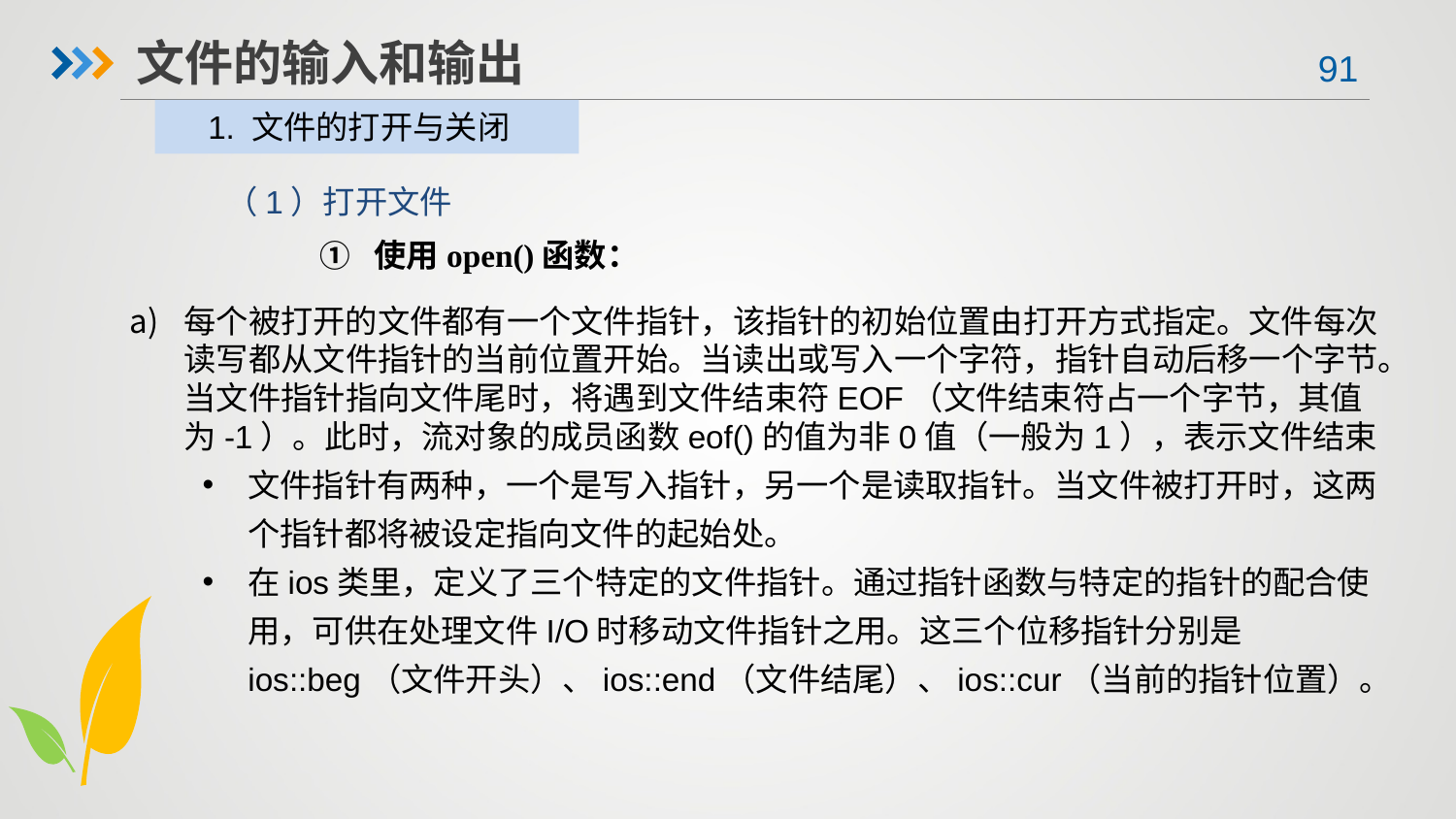

文件的输入和输出

1. 文件的打开与关闭
（1）打开文件
使用open()函数：
每个被打开的文件都有一个文件指针，该指针的初始位置由打开方式指定。文件每次读写都从文件指针的当前位置开始。当读出或写入一个字符，指针自动后移一个字节。当文件指针指向文件尾时，将遇到文件结束符EOF（文件结束符占一个字节，其值为-1）。此时，流对象的成员函数eof()的值为非0值（一般为1），表示文件结束
文件指针有两种，一个是写入指针，另一个是读取指针。当文件被打开时，这两个指针都将被设定指向文件的起始处。
在ios类里，定义了三个特定的文件指针。通过指针函数与特定的指针的配合使用，可供在处理文件I/O时移动文件指针之用。这三个位移指针分别是ios::beg（文件开头）、ios::end（文件结尾）、ios::cur（当前的指针位置）。